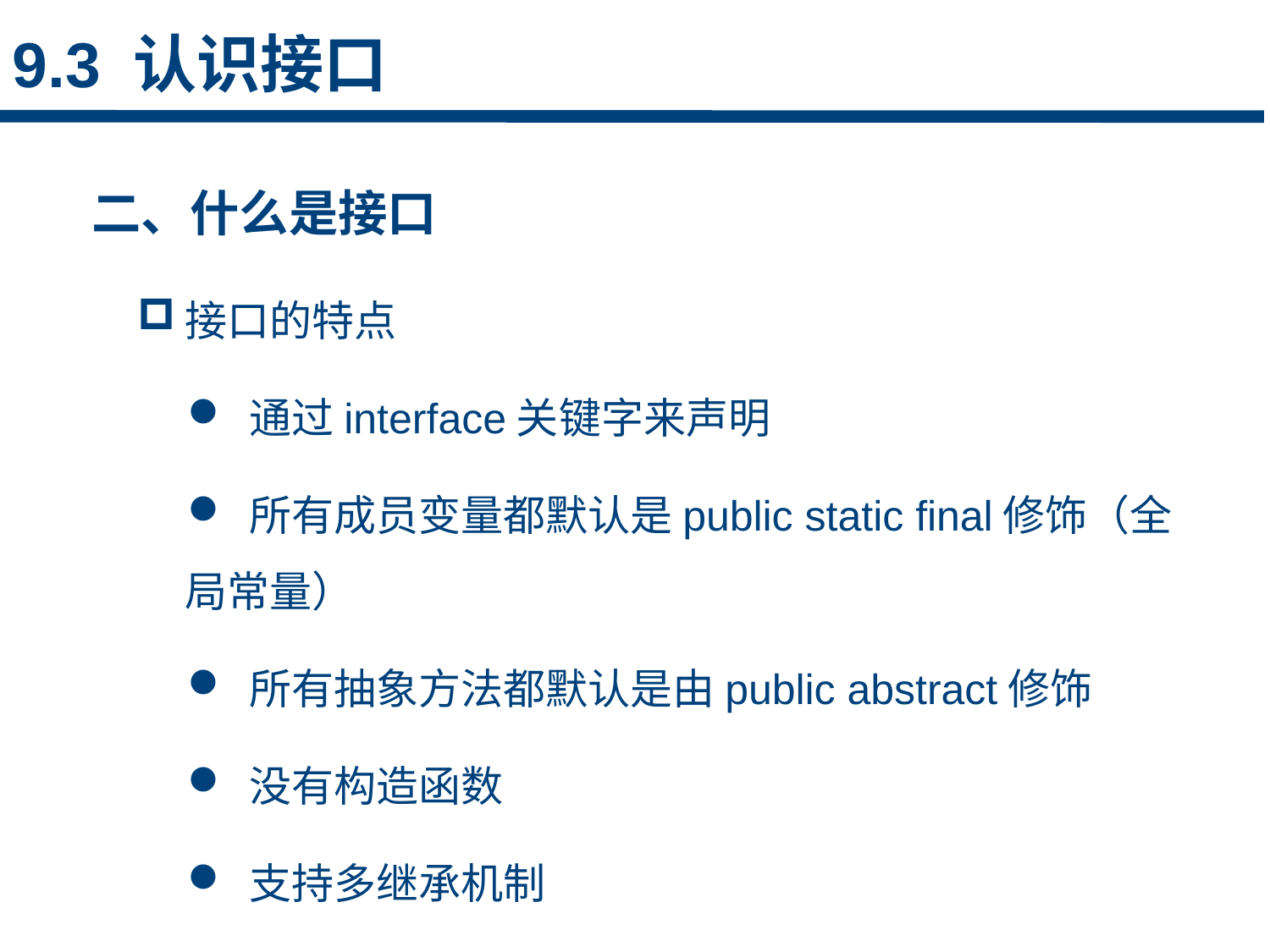

9.3 认识接口
二、什么是接口
接口的特点
 通过interface关键字来声明
 所有成员变量都默认是public static final修饰（全局常量）
 所有抽象方法都默认是由public abstract修饰
 没有构造函数
 支持多继承机制
点击添加文本
点击添加文本
点击添加文本
点击添加文本